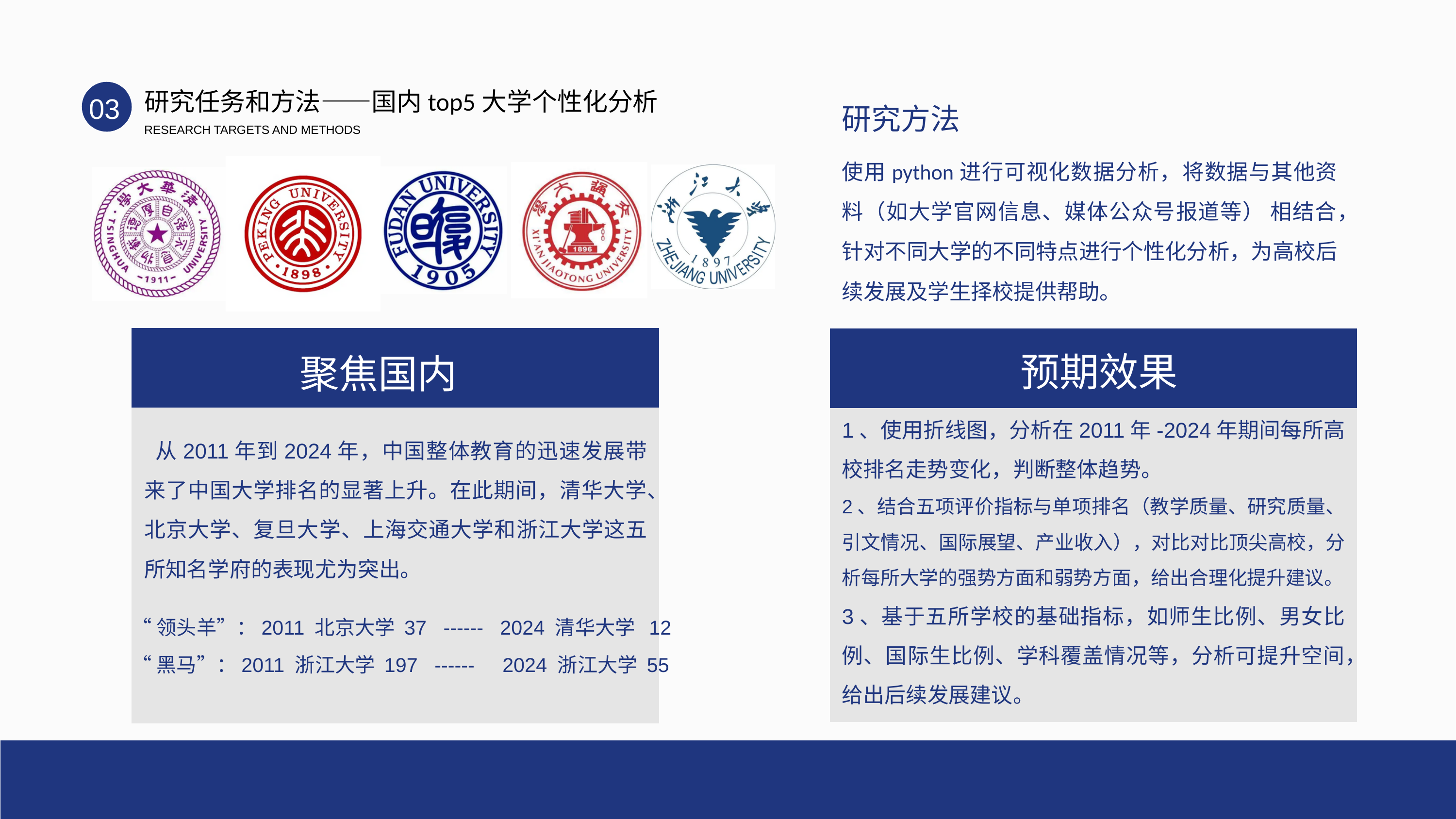

研究任务和方法——国内top5大学个性化分析

03
研究方法
RESEARCH TARGETS AND METHODS
使用python进行可视化数据分析，将数据与其他资料（如大学官网信息、媒体公众号报道等） 相结合，针对不同大学的不同特点进行个性化分析，为高校后续发展及学生择校提供帮助。

预期效果
聚焦国内
1、使用折线图，分析在2011年-2024年期间每所高校排名走势变化，判断整体趋势。
2、结合五项评价指标与单项排名（教学质量、研究质量、引文情况、国际展望、产业收入），对比对比顶尖高校，分析每所大学的强势方面和弱势方面，给出合理化提升建议。
3、基于五所学校的基础指标，如师生比例、男女比例、国际生比例、学科覆盖情况等，分析可提升空间，给出后续发展建议。

 从2011年到2024年，中国整体教育的迅速发展带来了中国大学排名的显著上升。在此期间，清华大学、北京大学、复旦大学、上海交通大学和浙江大学这五所知名学府的表现尤为突出。
“领头羊”：2011 北京大学 37   ------   2024 清华大学  12
“黑马”：2011 浙江大学 197   ------     2024 浙江大学 55